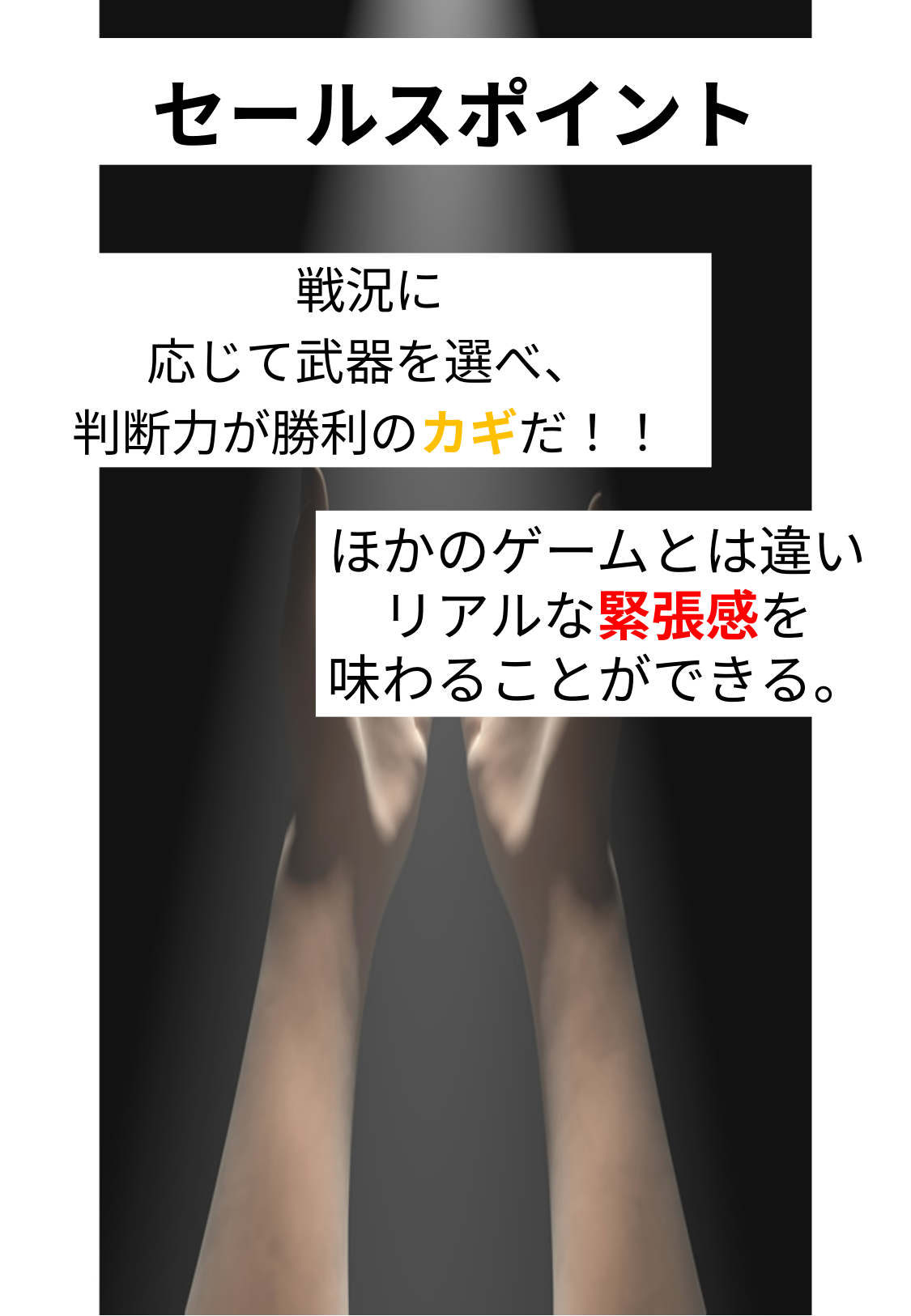

# セールスポイント
戦況に
応じて武器を選べ、
判断力が勝利のカギだ！！
ほかのゲームとは違い
リアルな緊張感を
味わることができる。